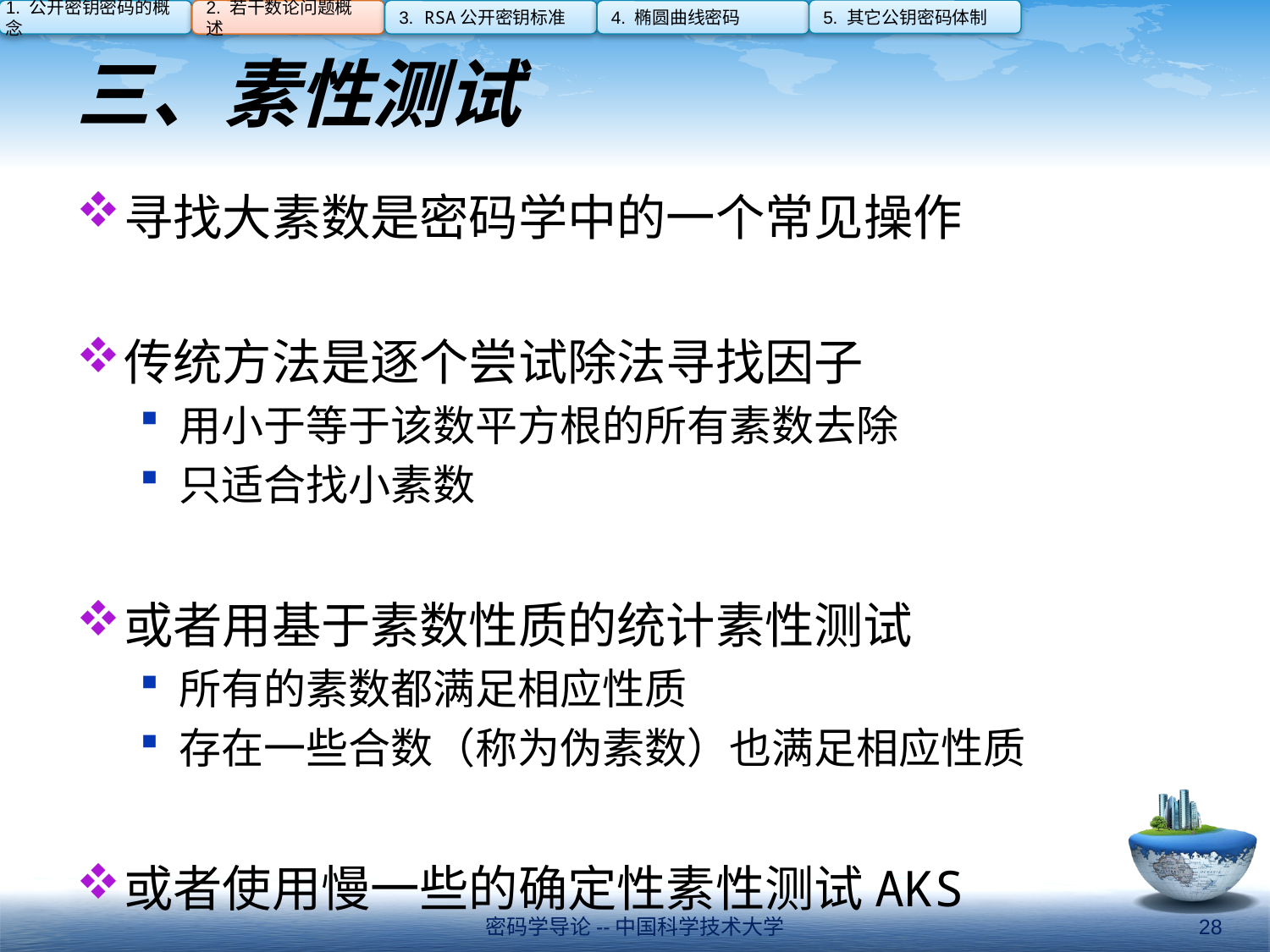

5. 其它公钥密码体制
1. 公开密钥密码的概念
2. 若干数论问题概述
3. RSA公开密钥标准
4. 椭圆曲线密码
# 三、素性测试
寻找大素数是密码学中的一个常见操作

传统方法是逐个尝试除法寻找因子
用小于等于该数平方根的所有素数去除
只适合找小素数

或者用基于素数性质的统计素性测试
所有的素数都满足相应性质
存在一些合数（称为伪素数）也满足相应性质

或者使用慢一些的确定性素性测试AKS
密码学导论--中国科学技术大学
28